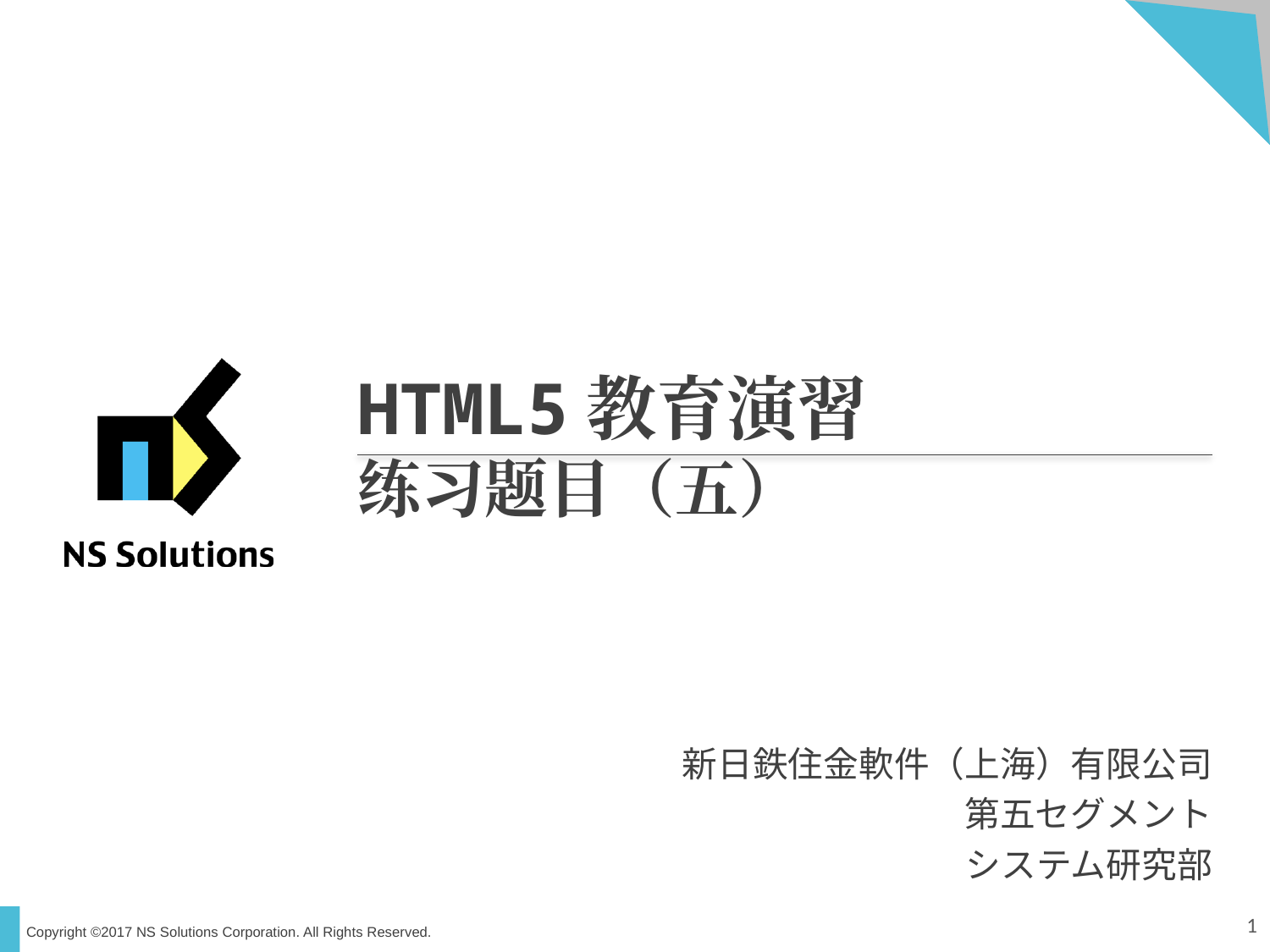

# HTML5教育演習 练习题目（五）
新日鉄住金軟件（上海）有限公司
第五セグメント
システム研究部
1